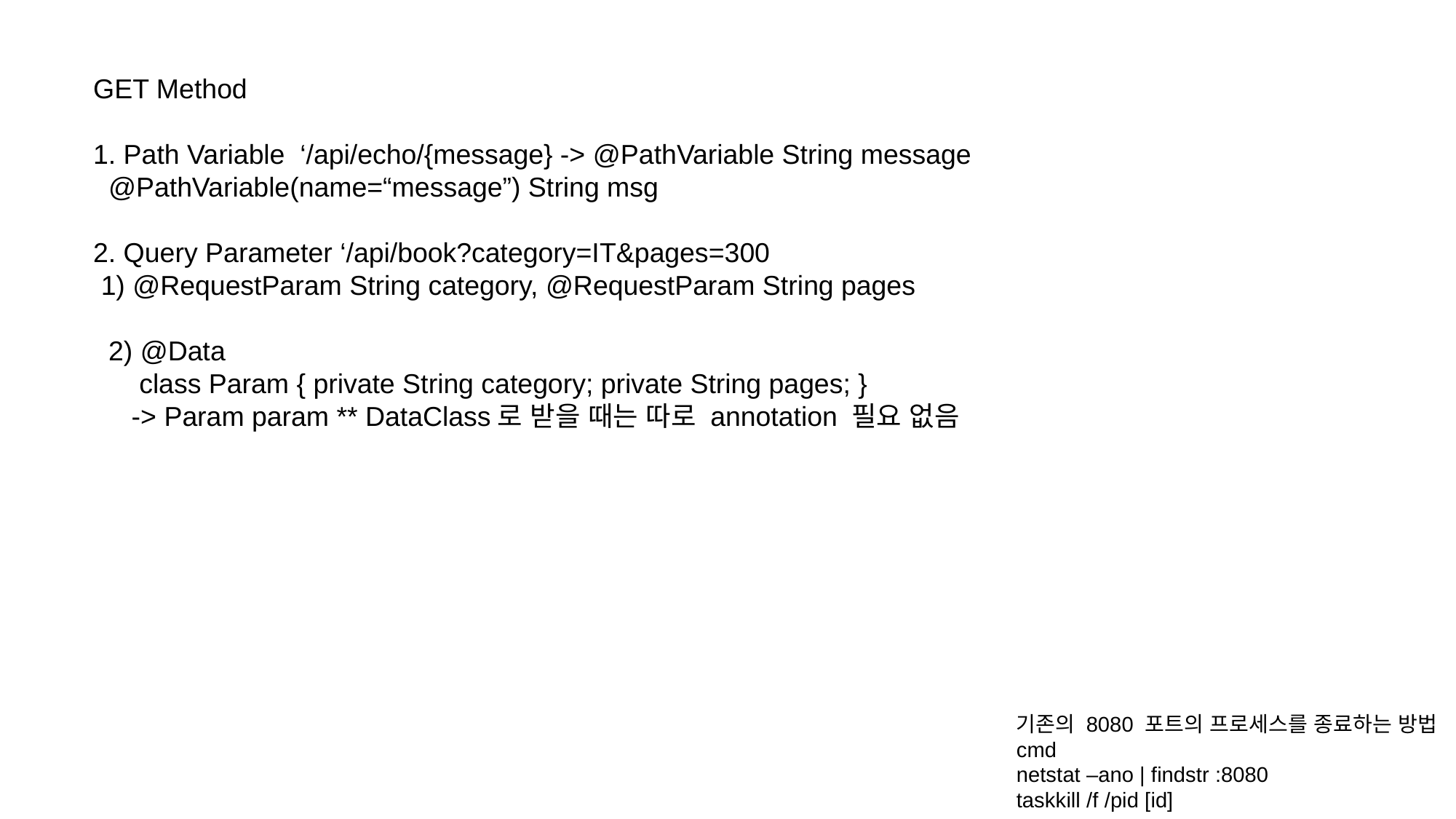

GET Method

1. Path Variable  ‘/api/echo/{message} -> @PathVariable String message
  @PathVariable(name=“message”) String msg

2. Query Parameter ‘/api/book?category=IT&pages=300
 1) @RequestParam String category, @RequestParam String pages

  2) @Data
      class Param { private String category; private String pages; }
     -> Param param ** DataClass로 받을 때는 따로 annotation 필요 없음
기존의 8080 포트의 프로세스를 종료하는 방법
cmd
netstat –ano | findstr :8080
taskkill /f /pid [id]